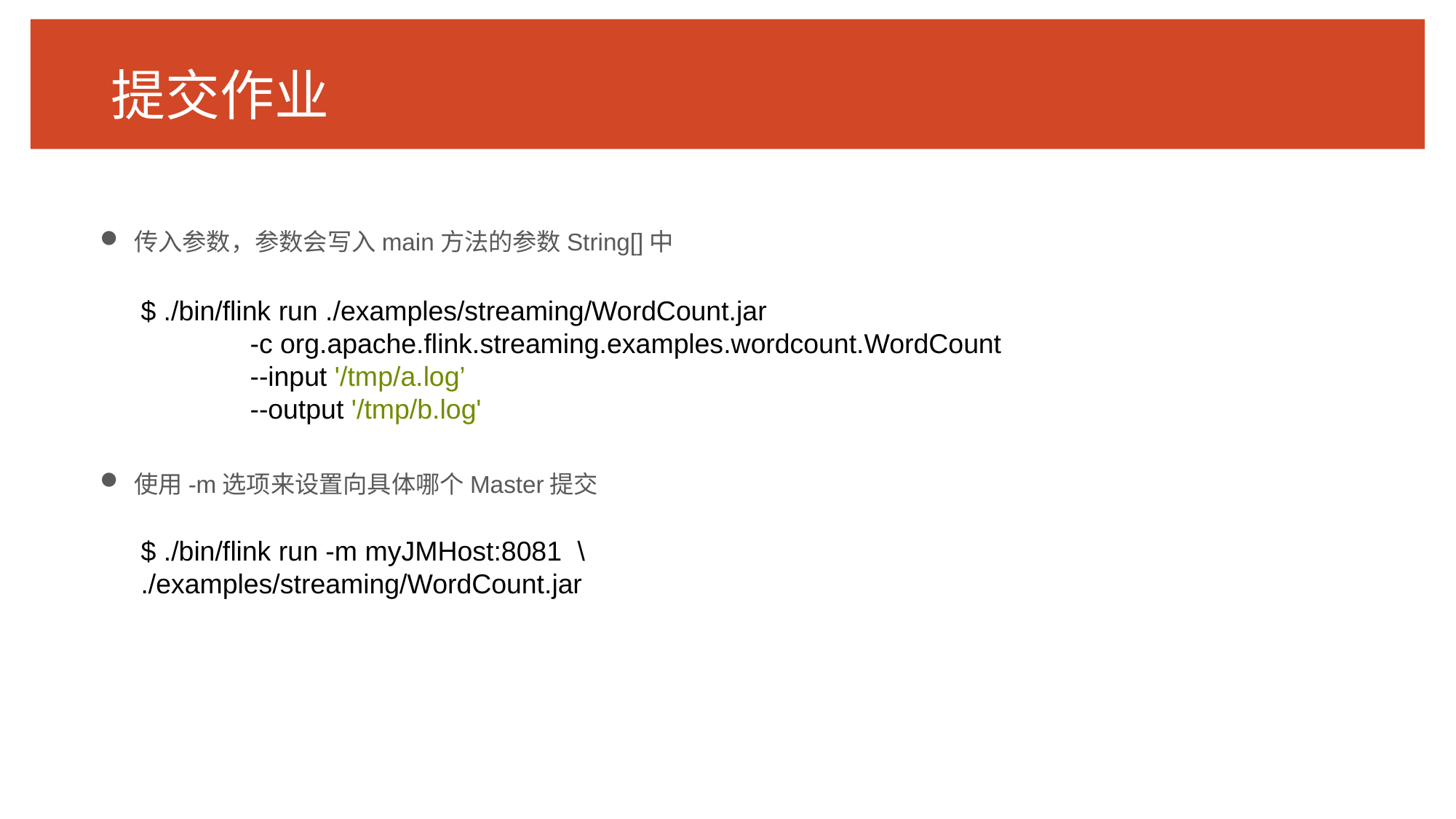

# 提交作业
传入参数，参数会写入main方法的参数String[]中

使用-m选项来设置向具体哪个Master提交

$ ./bin/flink run ./examples/streaming/WordCount.jar
	-c org.apache.flink.streaming.examples.wordcount.WordCount
	--input '/tmp/a.log’
	--output '/tmp/b.log'
$ ./bin/flink run -m myJMHost:8081 	\ ./examples/streaming/WordCount.jar